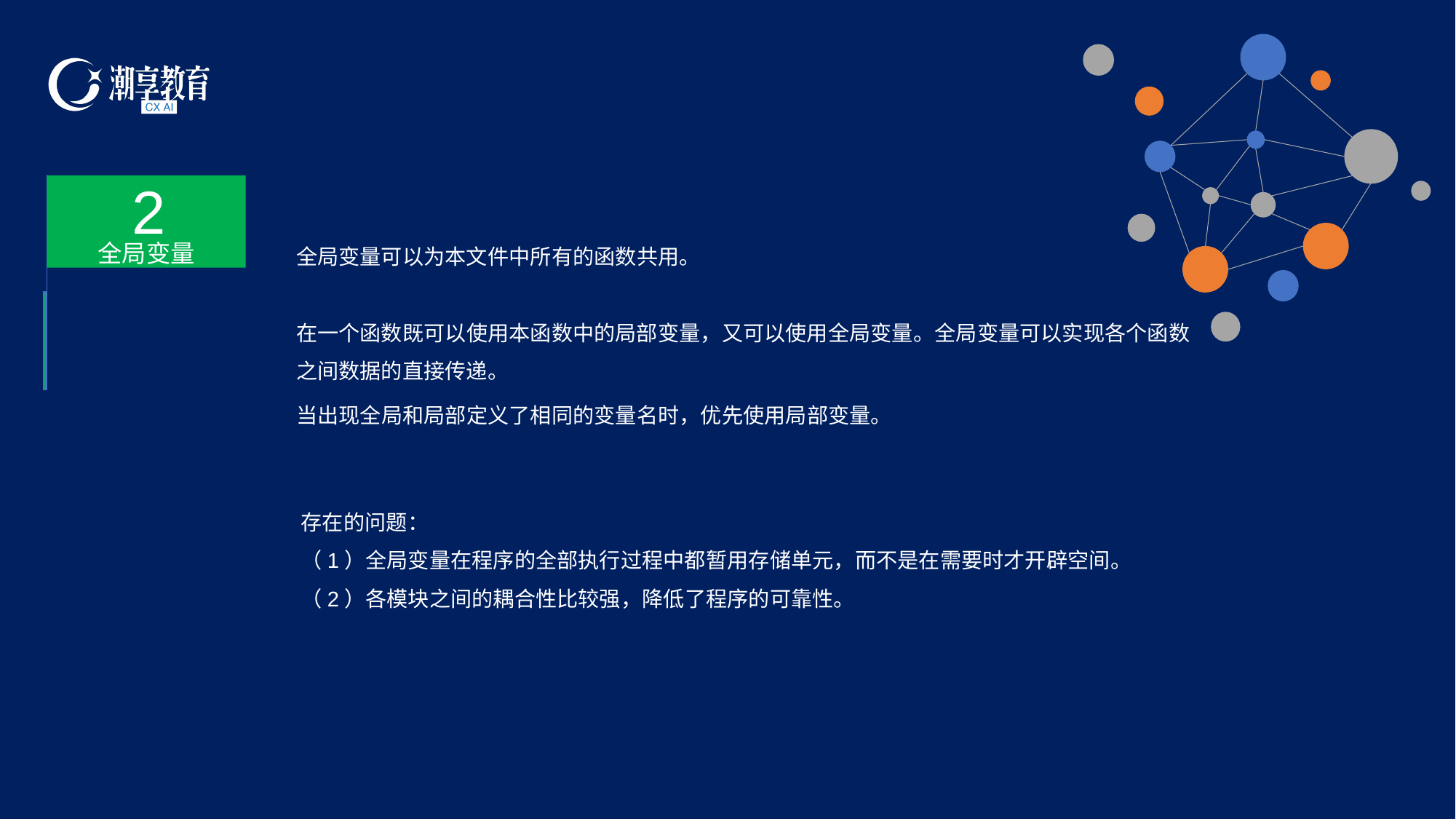

2

全局变量

全局变量可以为本文件中所有的函数共用。
在一个函数既可以使用本函数中的局部变量，又可以使用全局变量。全局变量可以实现各个函数之间数据的直接传递。
当出现全局和局部定义了相同的变量名时，优先使用局部变量。
存在的问题：
（1）全局变量在程序的全部执行过程中都暂用存储单元，而不是在需要时才开辟空间。
（2）各模块之间的耦合性比较强，降低了程序的可靠性。